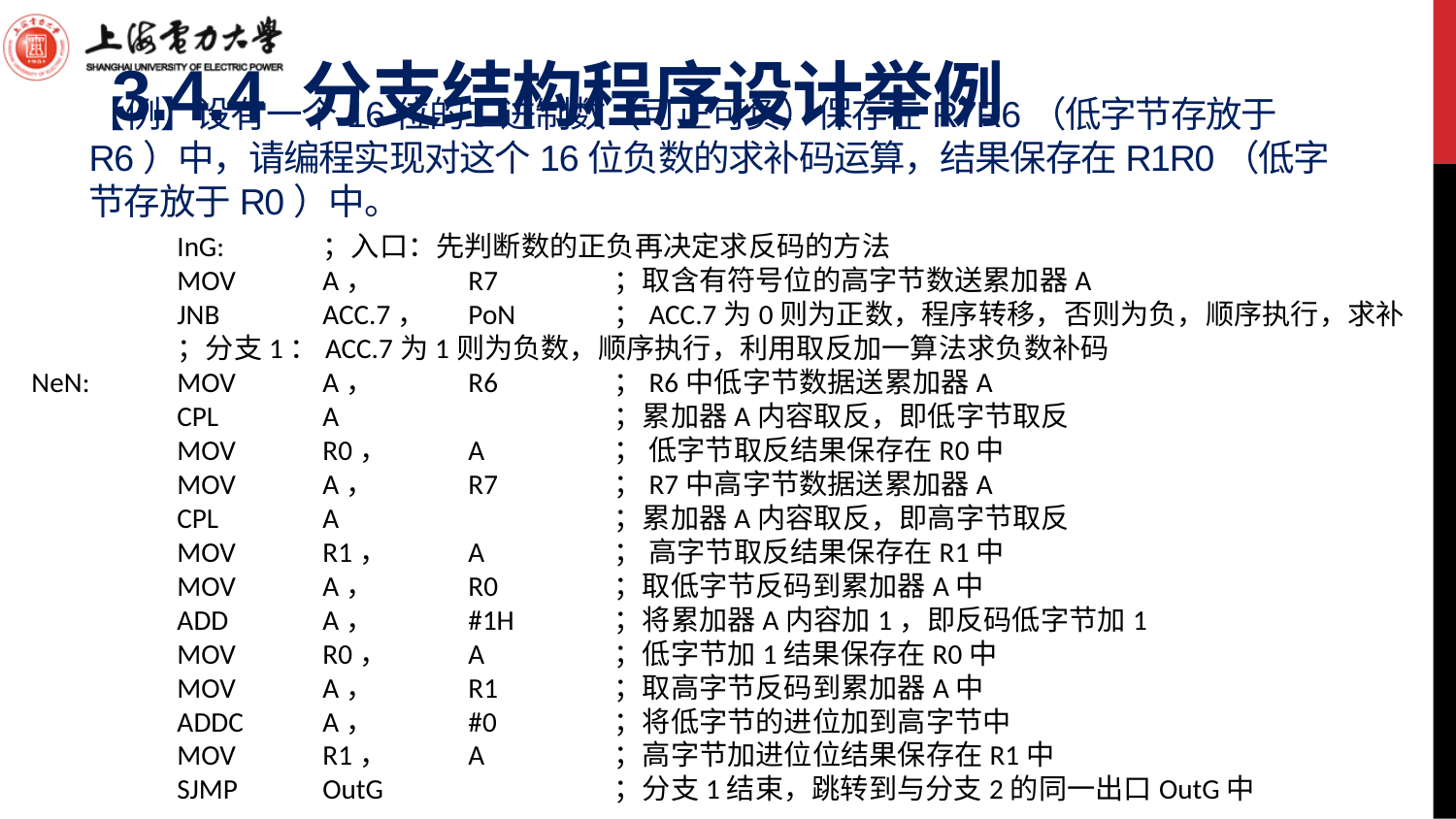

3.4.4 分支结构程序设计举例
# 【例】设有一个16位的二进制数（可正可负）保存在R7R6（低字节存放于R6）中，请编程实现对这个16位负数的求补码运算，结果保存在R1R0（低字节存放于R0）中。
	InG:	；入口：先判断数的正负再决定求反码的方法
	MOV	A，	R7	；取含有符号位的高字节数送累加器A
	JNB	ACC.7，	PoN	；ACC.7为0则为正数，程序转移，否则为负，顺序执行，求补
	；分支1：ACC.7为1则为负数，顺序执行，利用取反加一算法求负数补码
NeN:	MOV 	A，	R6	；R6中低字节数据送累加器A
	CPL	A		；累加器A内容取反，即低字节取反
	MOV 	R0，	A	； 低字节取反结果保存在R0中
	MOV	A，	R7	；R7中高字节数据送累加器A
	CPL	A		；累加器A内容取反，即高字节取反
	MOV 	R1，	A	； 高字节取反结果保存在R1中
	MOV	A，	R0	；取低字节反码到累加器A中
	ADD 	A，	#1H	；将累加器A内容加1，即反码低字节加1
	MOV 	R0，	A	；低字节加1结果保存在R0中
	MOV	A，	R1	；取高字节反码到累加器A中
	ADDC	A，	#0	；将低字节的进位加到高字节中
	MOV 	R1，	A	；高字节加进位位结果保存在R1中
	SJMP	OutG		；分支1结束，跳转到与分支2的同一出口OutG中